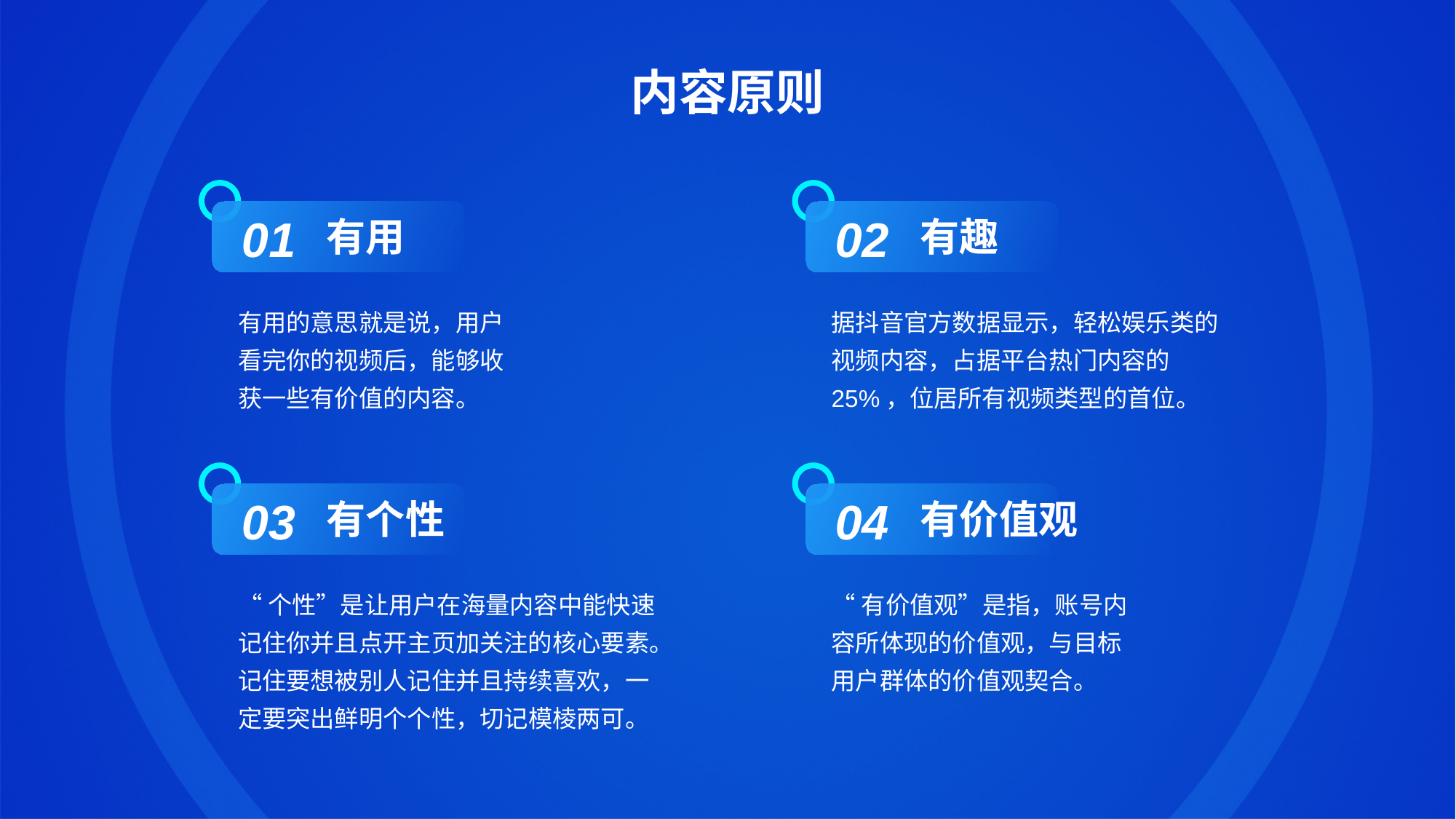

内容原则

0 1
有用

02
有趣
有用的意思就是说，用户看完你的视频后，能够收获一些有价值的内容。
据抖音官方数据显示，轻松娱乐类的视频内容，占据平台热门内容的25%，位居所有视频类型的首位。

03
有个性

04
有价值观
“个性”是让用户在海量内容中能快速记住你并且点开主页加关注的核心要素。记住要想被别人记住并且持续喜欢，一定要突出鲜明个个性，切记模棱两可。
“有价值观”是指，账号内容所体现的价值观，与目标用户群体的价值观契合。